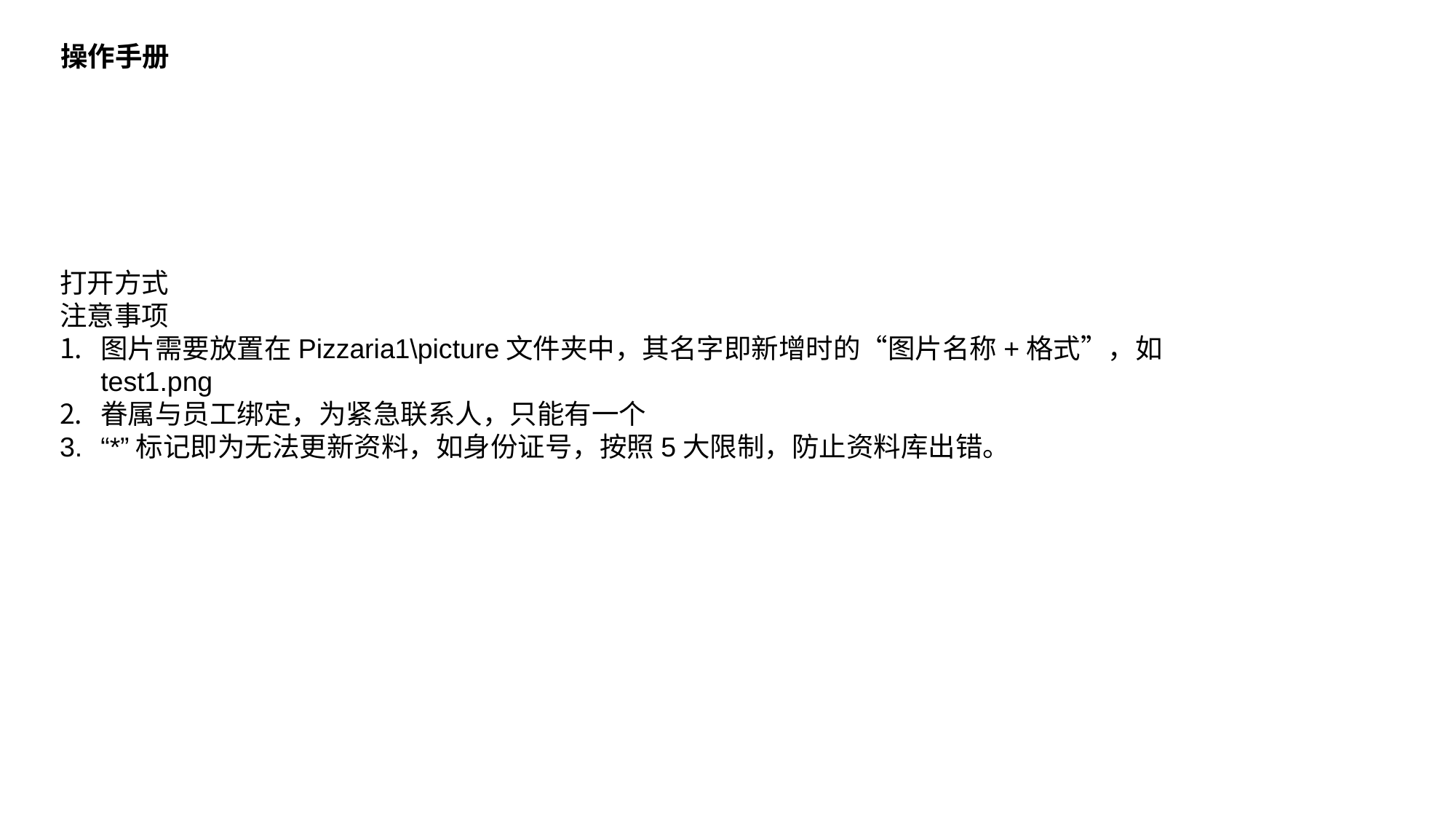

操作手册

打开方式
注意事项
图片需要放置在Pizzaria1\picture文件夹中，其名字即新增时的“图片名称+格式”，如test1.png
眷属与员工绑定，为紧急联系人，只能有一个
“*”标记即为无法更新资料，如身份证号，按照5大限制，防止资料库出错。